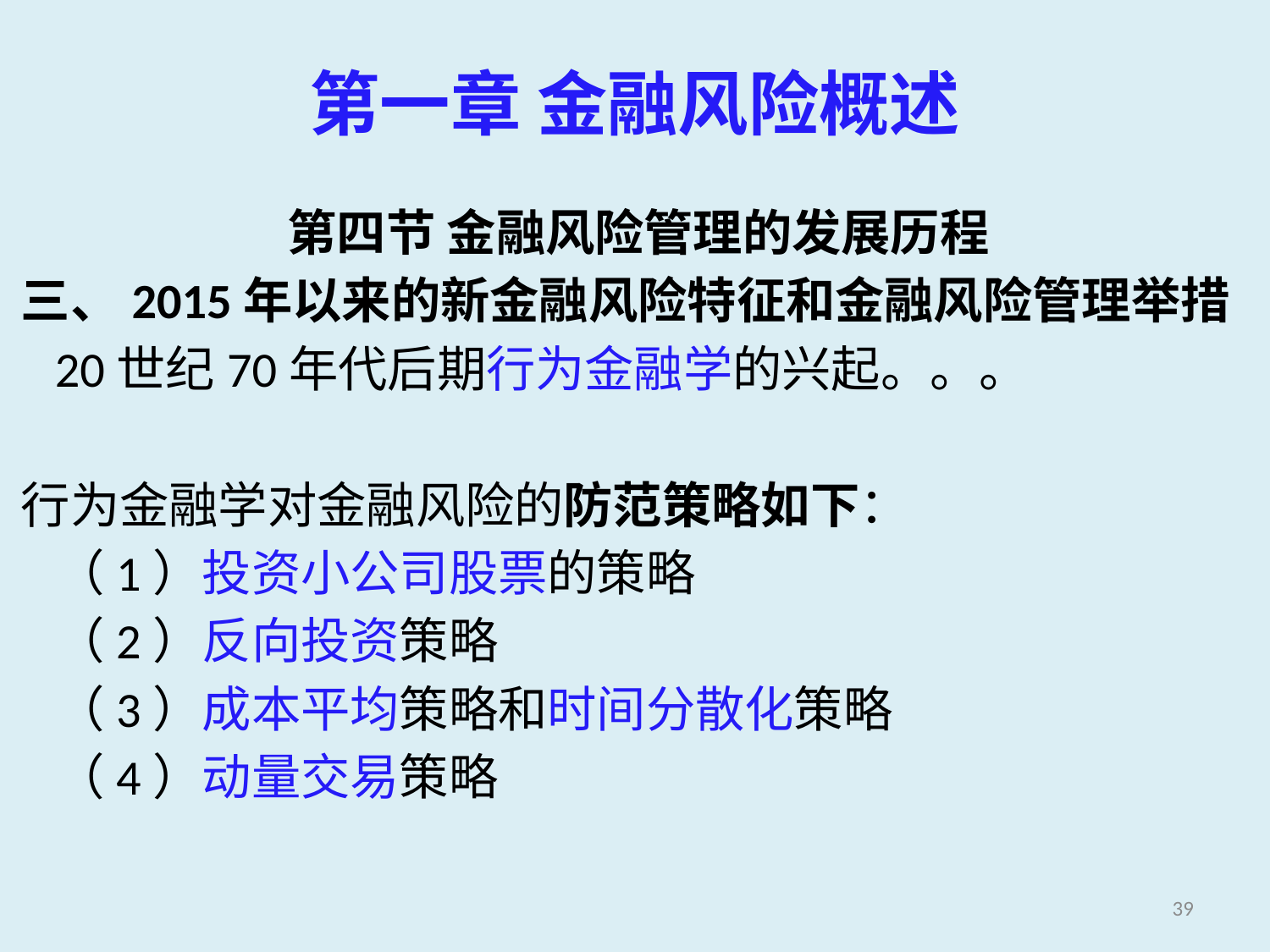

# 第一章 金融风险概述
第四节 金融风险管理的发展历程
三、2015年以来的新金融风险特征和金融风险管理举措
   20世纪70年代后期行为金融学的兴起。。。

行为金融学对金融风险的防范策略如下：
  （1）投资小公司股票的策略
  （2）反向投资策略
  （3）成本平均策略和时间分散化策略
  （4）动量交易策略
39